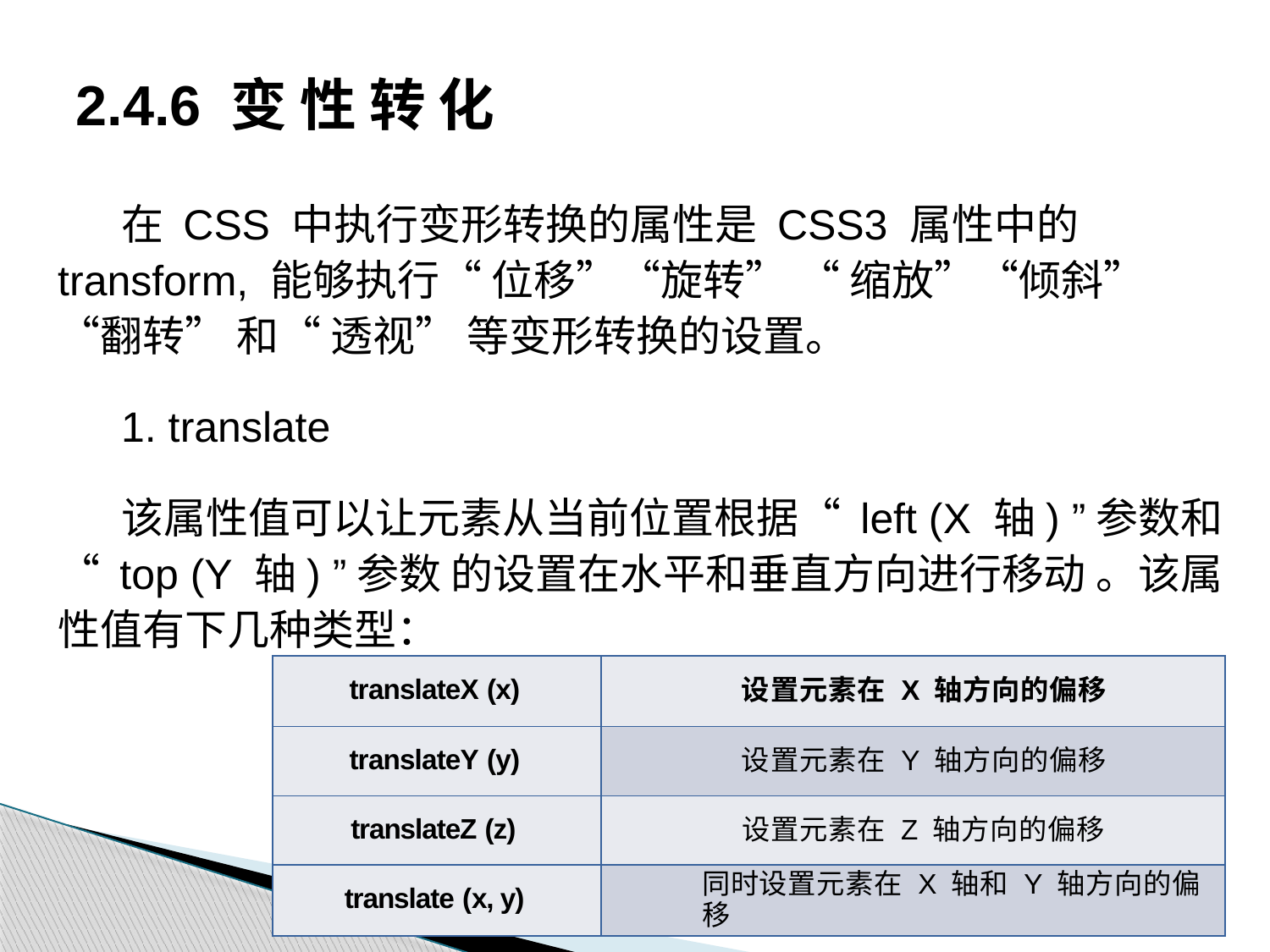

# 2.4.6 变 性 转 化
在 CSS 中执行变形转换的属性是 CSS3 属性中的 transform, 能够执行“ 位移”“旋转” “ 缩放”“倾斜”“翻转” 和“ 透视” 等变形转换的设置。
1. translate
该属性值可以让元素从当前位置根据“ left (X 轴) ”参数和“ top (Y 轴) ”参数 的设置在水平和垂直方向进行移动 。该属性值有下几种类型：
| translateX (x) | 设置元素在 X 轴方向的偏移 |
| --- | --- |
| translateY (y) | 设置元素在 Y 轴方向的偏移 |
| translateZ (z) | 设置元素在 Z 轴方向的偏移 |
| translate (x, y) | 同时设置元素在 X 轴和 Y 轴方向的偏移 |